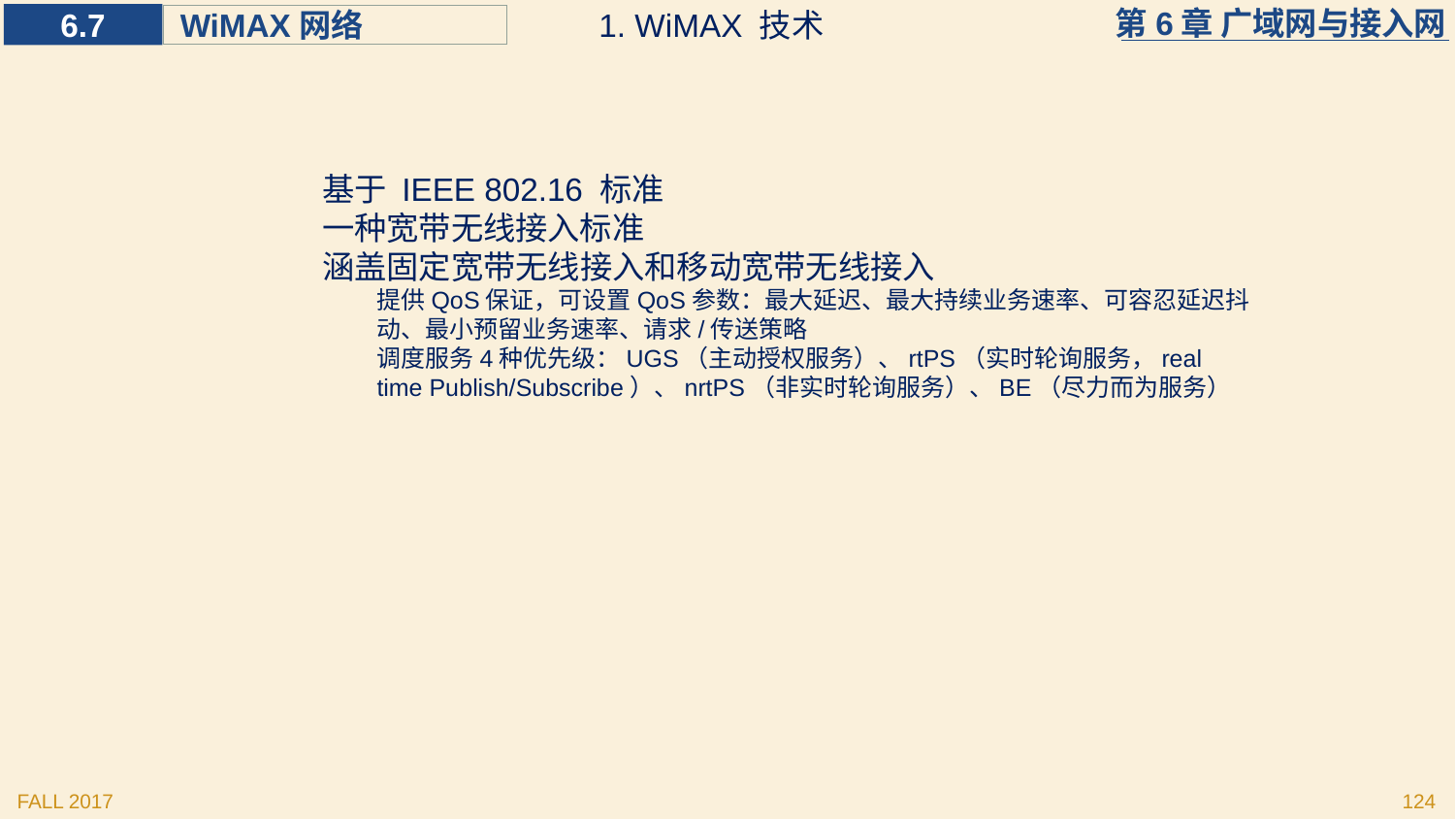

1. WiMAX 技术
基于 IEEE 802.16 标准
一种宽带无线接入标准
涵盖固定宽带无线接入和移动宽带无线接入
提供QoS保证，可设置QoS参数：最大延迟、最大持续业务速率、可容忍延迟抖动、最小预留业务速率、请求/传送策略
调度服务4种优先级：UGS（主动授权服务）、rtPS（实时轮询服务，real time Publish/Subscribe）、nrtPS（非实时轮询服务）、BE（尽力而为服务）